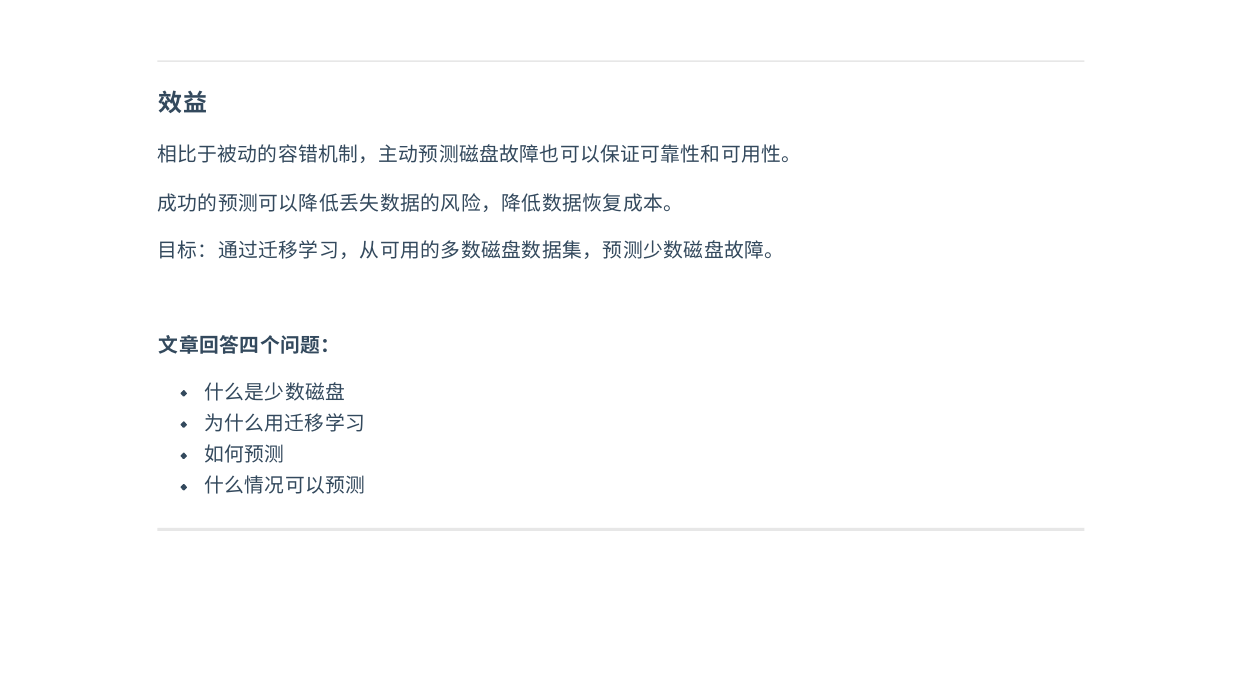

效益
相比于被动的容错机制，主动预测磁盘故障也可以保证可靠性和可用性。 成功的预测可以降低丢失数据的风险，降低数据恢复成本。
目标：通过迁移学习，从可用的多数磁盘数据集，预测少数磁盘故障。
文章回答四个问题：
什么是少数磁盘  为什么用迁移学习 如何预测
什么情况可以预测